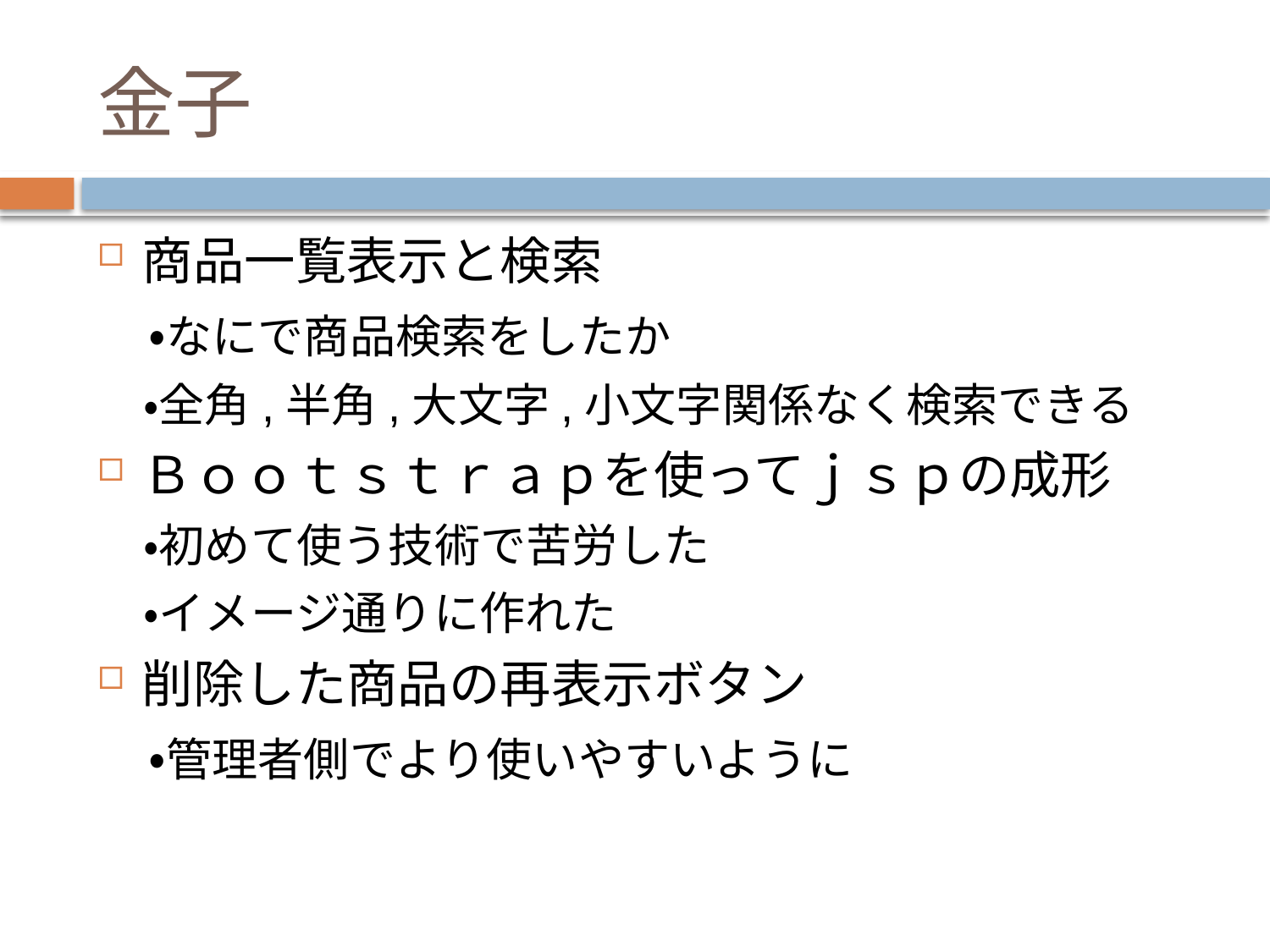

# 金子
商品一覧表示と検索
　・なにで商品検索をしたか
　・全角,半角,大文字,小文字関係なく検索できる
Ｂｏｏｔｓｔｒａｐを使ってｊｓｐの成形
　・初めて使う技術で苦労した
　・イメージ通りに作れた
削除した商品の再表示ボタン
　・管理者側でより使いやすいように